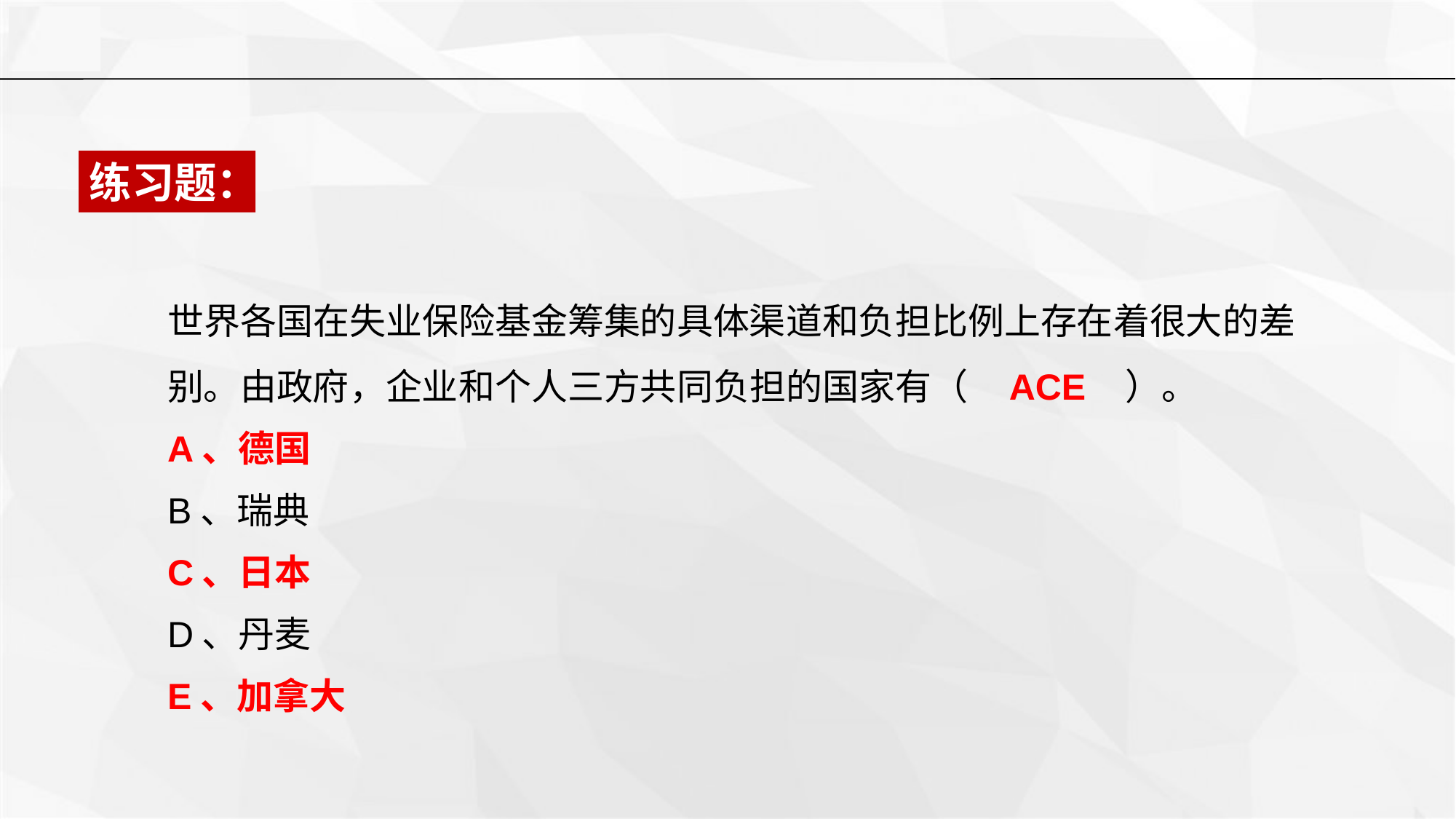

练习题：
世界各国在失业保险基金筹集的具体渠道和负担比例上存在着很大的差别。由政府，企业和个人三方共同负担的国家有（    ACE   ）。
A、德国
B、瑞典
C、日本
D、丹麦
E、加拿大